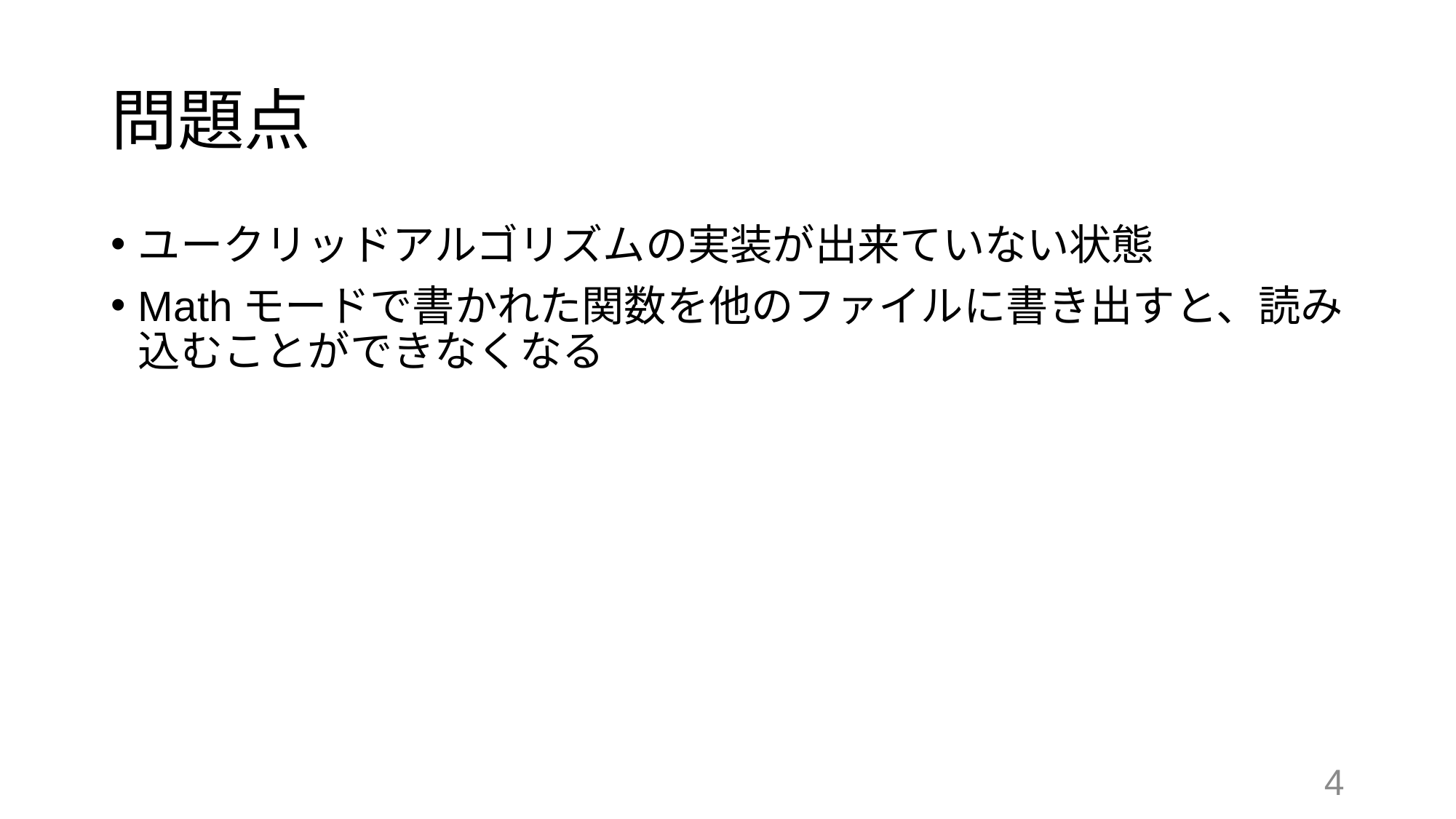

# 問題点
ユークリッドアルゴリズムの実装が出来ていない状態
Mathモードで書かれた関数を他のファイルに書き出すと、読み込むことができなくなる
4